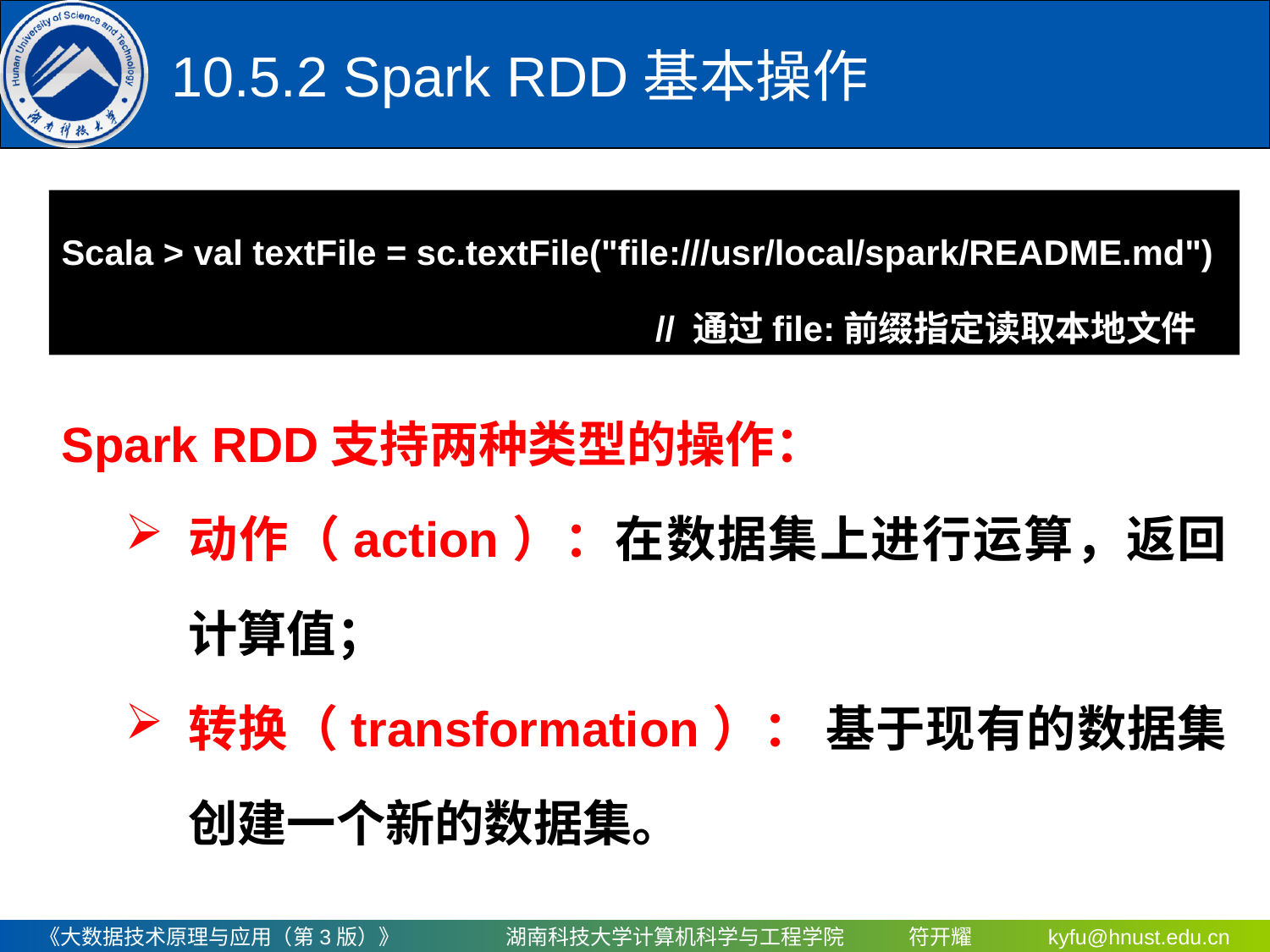

# 10.5.2 Spark RDD基本操作
Scala > val textFile = sc.textFile("file:///usr/local/spark/README.md")
                                                             // 通过file:前缀指定读取本地文件
Spark RDD支持两种类型的操作：
动作（action）：在数据集上进行运算，返回计算值；
转换（transformation）： 基于现有的数据集创建一个新的数据集。